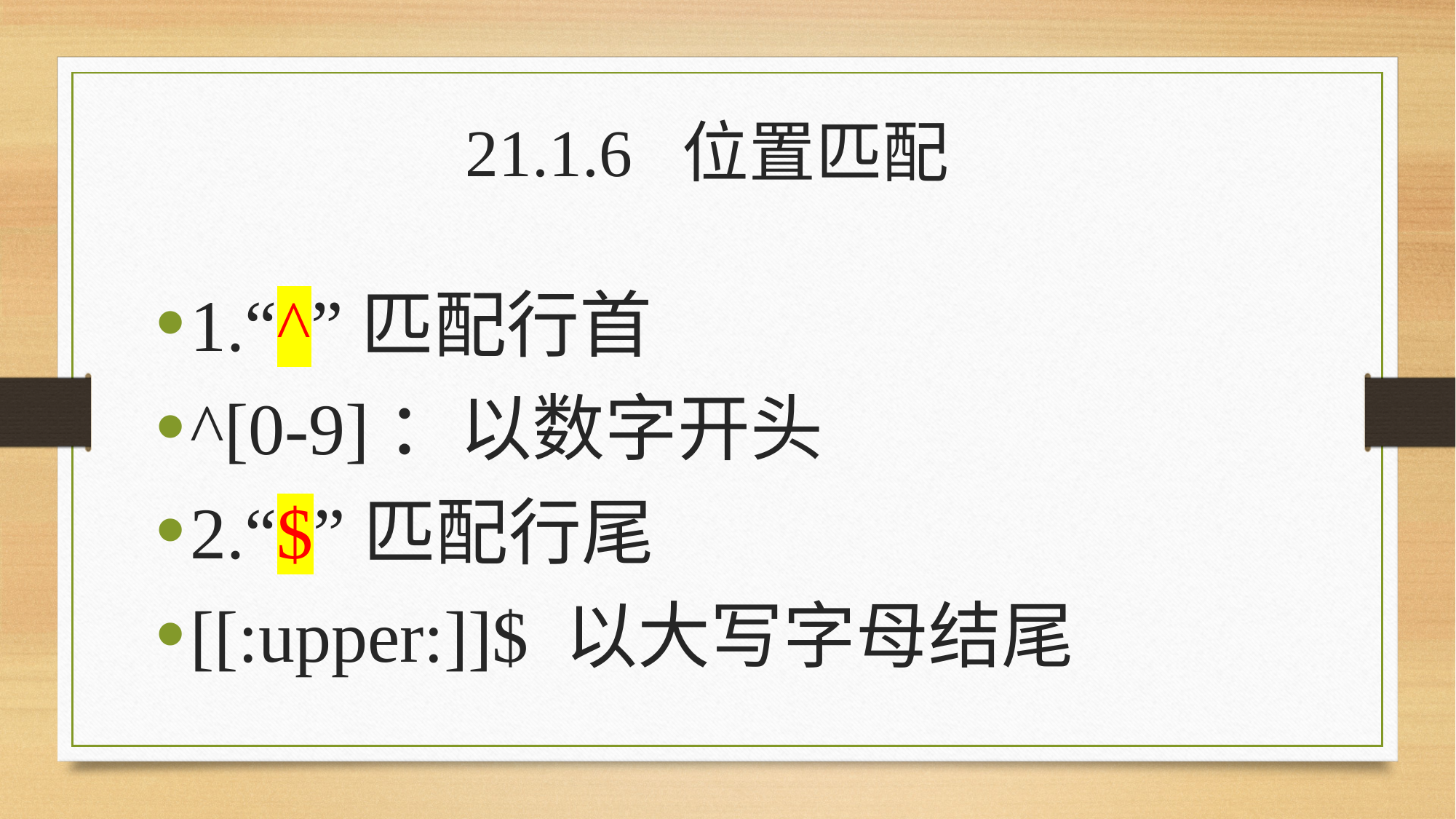

21.1.6  位置匹配
1.“^”匹配行首
^[0-9]：以数字开头
2.“$”匹配行尾
[[:upper:]]$ 以大写字母结尾